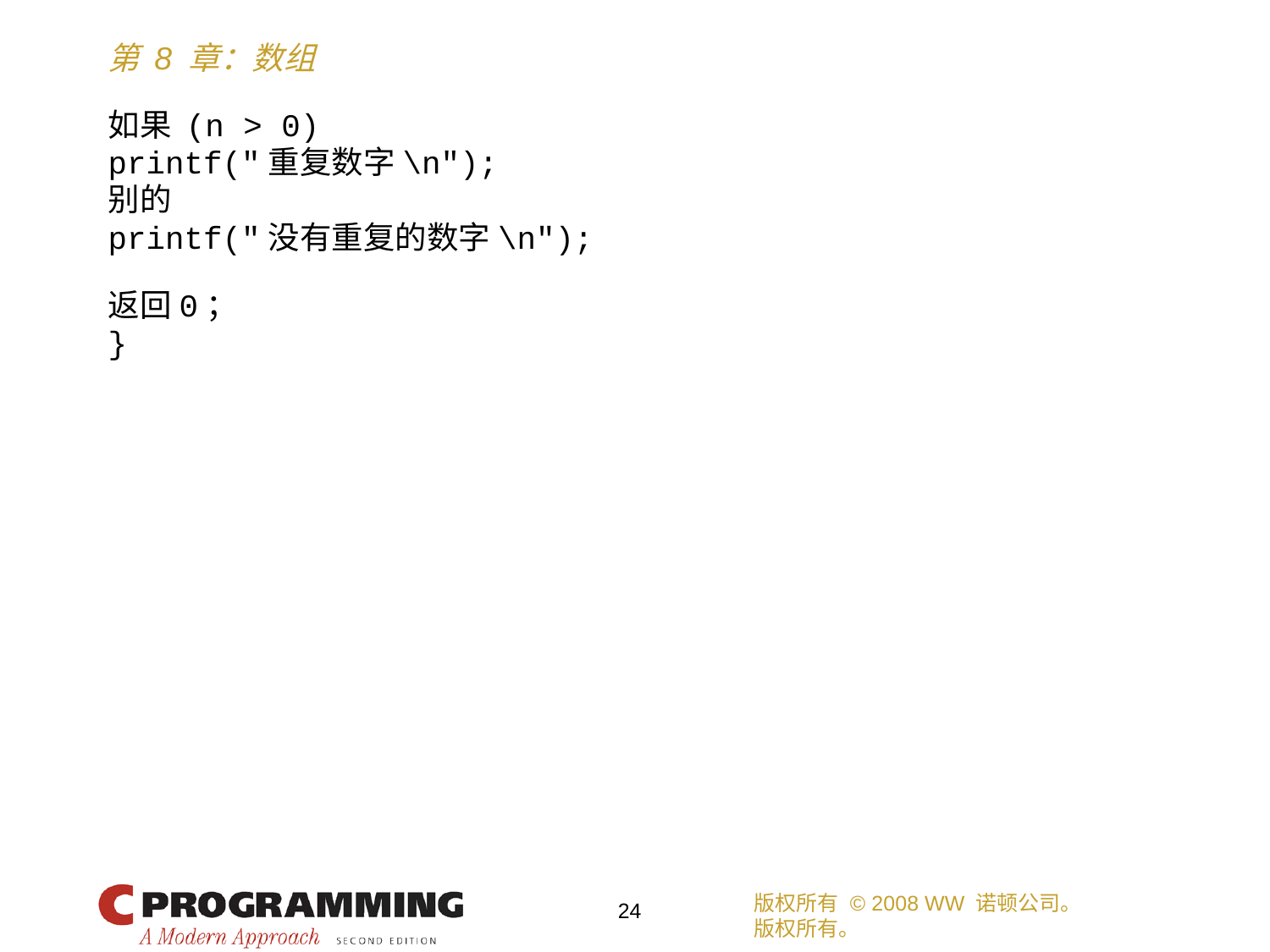

如果 (n > 0)
printf("重复数字\n");
别的
printf("没有重复的数字\n");

返回0；
}

版权所有 © 2008 WW 诺顿公司。
版权所有。
24